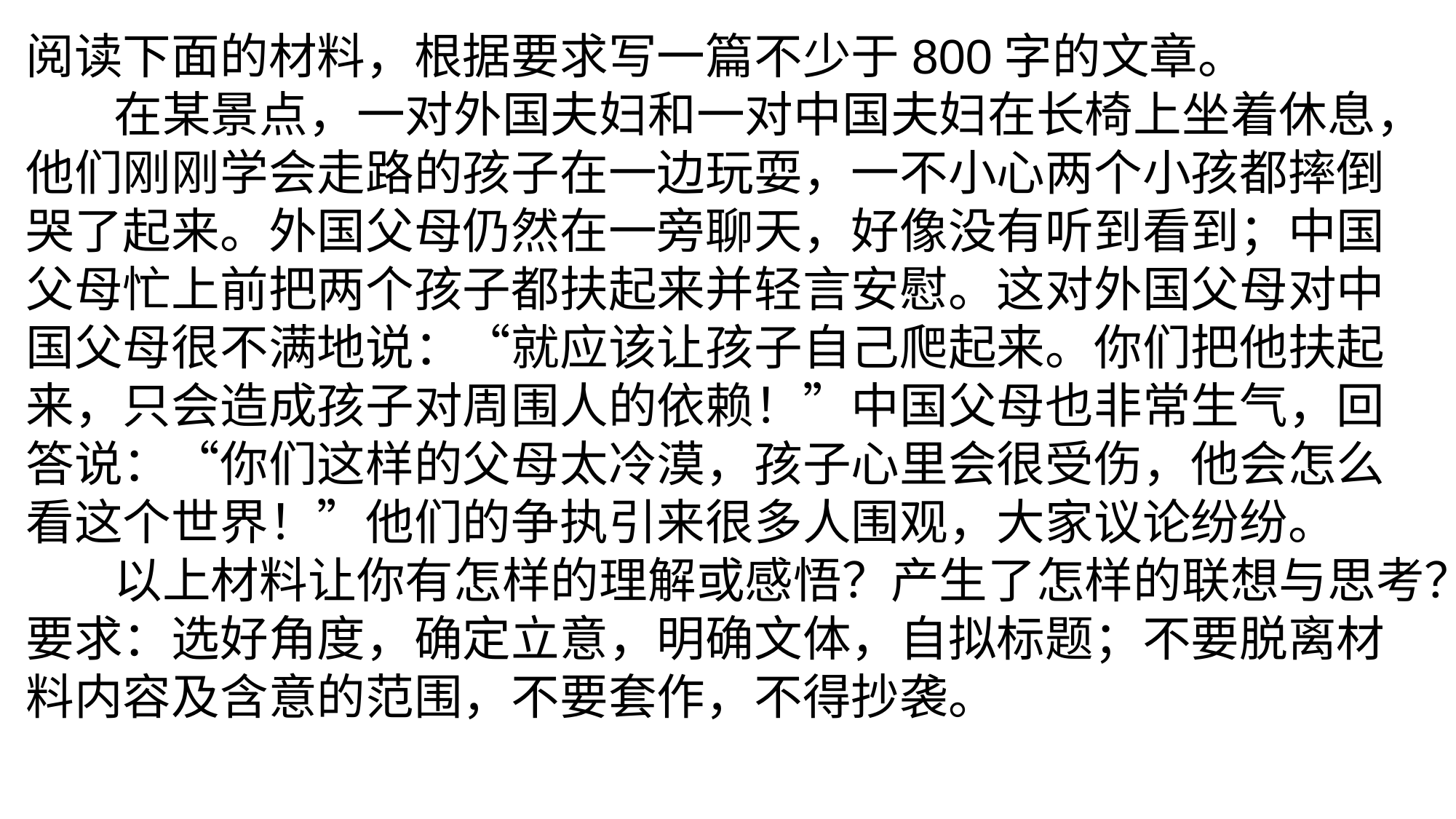

阅读下面的材料，根据要求写一篇不少于800字的文章。
       在某景点，一对外国夫妇和一对中国夫妇在长椅上坐着休息，他们刚刚学会走路的孩子在一边玩耍，一不小心两个小孩都摔倒哭了起来。外国父母仍然在一旁聊天，好像没有听到看到；中国父母忙上前把两个孩子都扶起来并轻言安慰。这对外国父母对中国父母很不满地说：“就应该让孩子自己爬起来。你们把他扶起来，只会造成孩子对周围人的依赖！”中国父母也非常生气，回答说：“你们这样的父母太冷漠，孩子心里会很受伤，他会怎么看这个世界！”他们的争执引来很多人围观，大家议论纷纷。
       以上材料让你有怎样的理解或感悟？产生了怎样的联想与思考？
要求：选好角度，确定立意，明确文体，自拟标题；不要脱离材料内容及含意的范围，不要套作，不得抄袭。